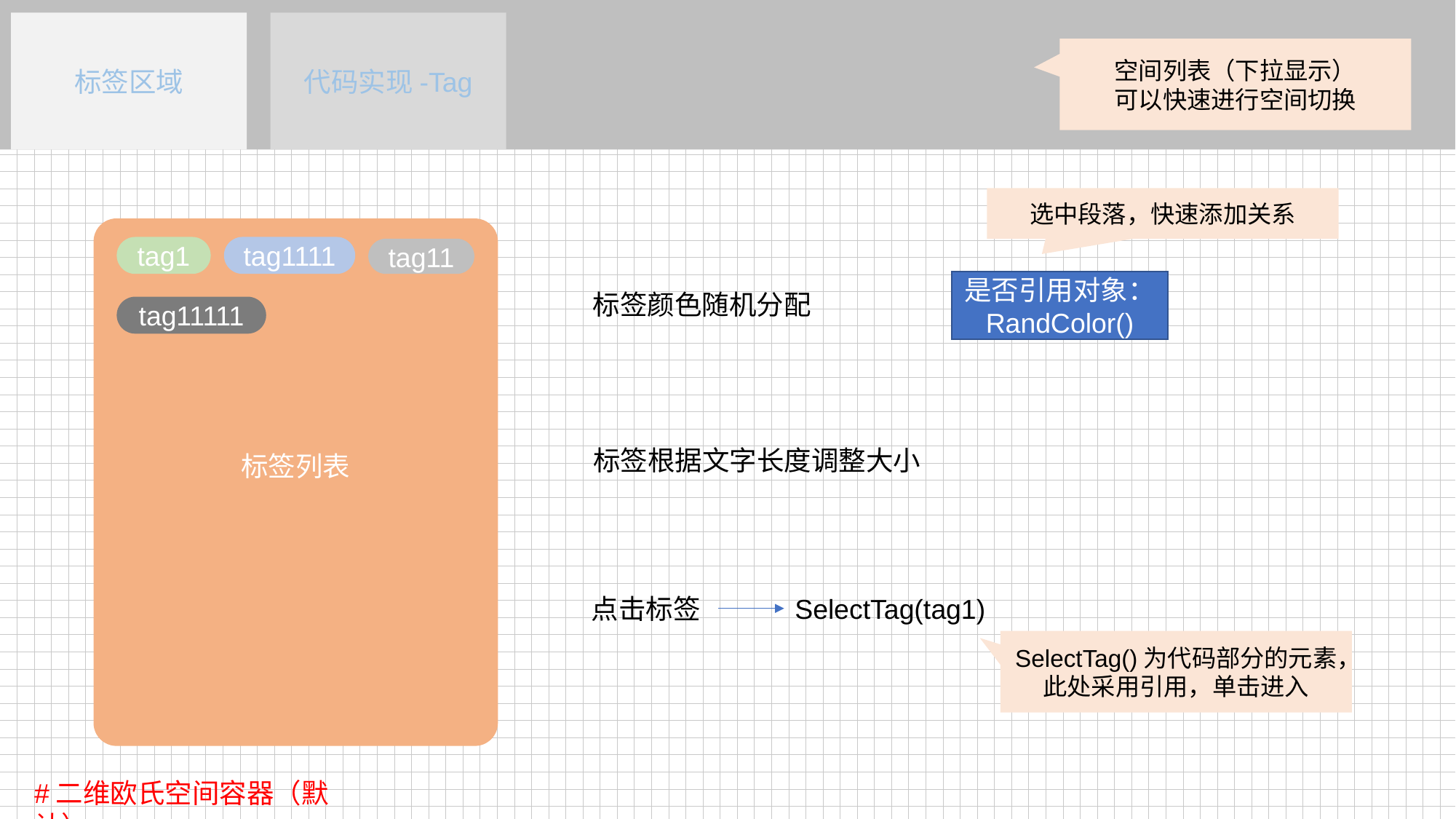

标签区域
代码实现-Tag
空间列表（下拉显示）
可以快速进行空间切换
选中段落，快速添加关系
标签列表

tag1
tag1111
tag11
tag11111
是否引用对象：
RandColor()
标签颜色随机分配
标签根据文字长度调整大小
点击标签
SelectTag(tag1)
SelectTag()为代码部分的元素，此处采用引用，单击进入
#二维欧氏空间容器（默认）